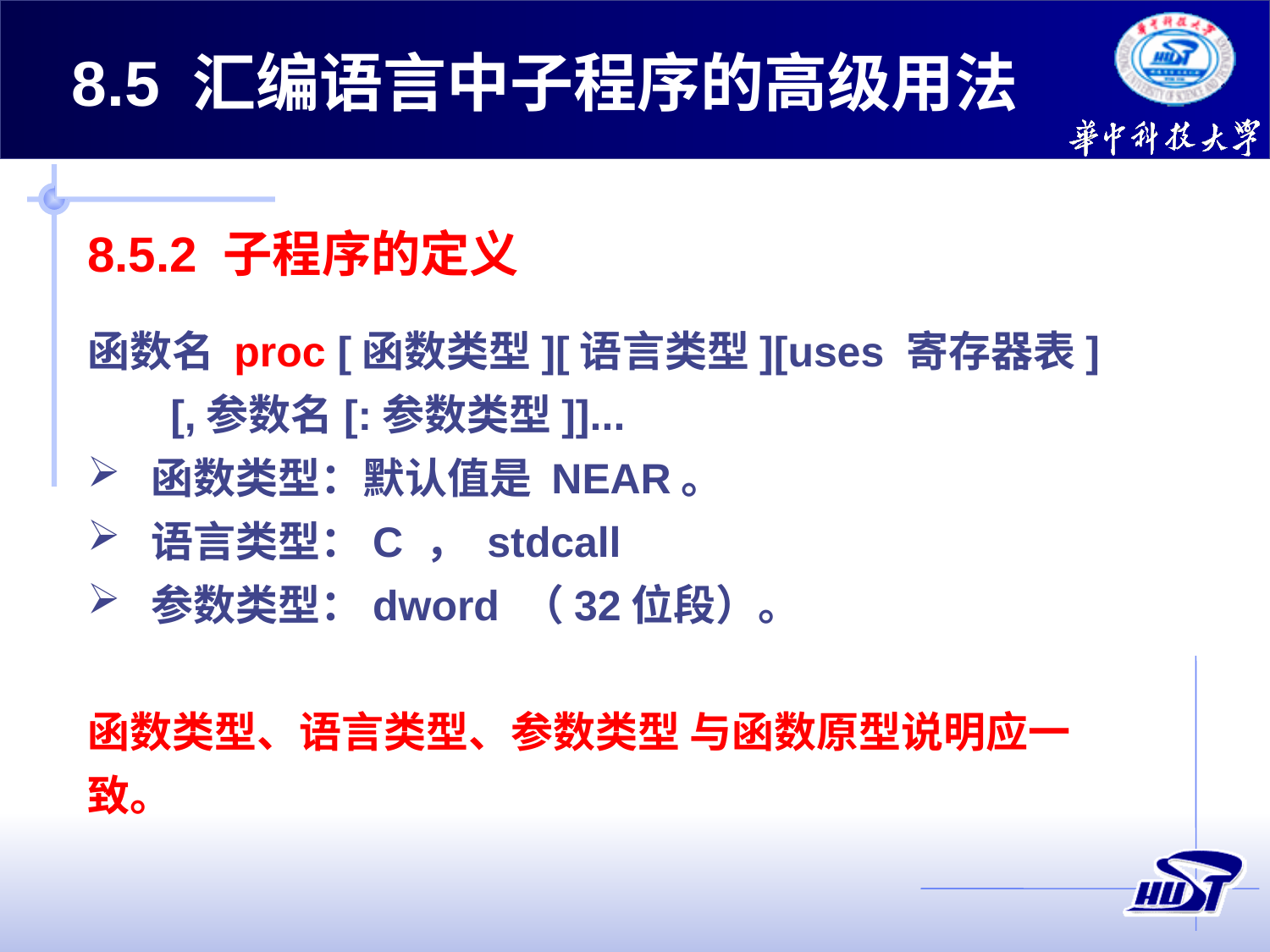

8.5 汇编语言中子程序的高级用法
8.5.2 子程序的定义
函数名 proc [函数类型][语言类型][uses 寄存器表]
       [,参数名[:参数类型]]...
函数类型：默认值是 NEAR。
语言类型：C ， stdcall
参数类型：dword （32位段）。

函数类型、语言类型、参数类型 与函数原型说明应一致。